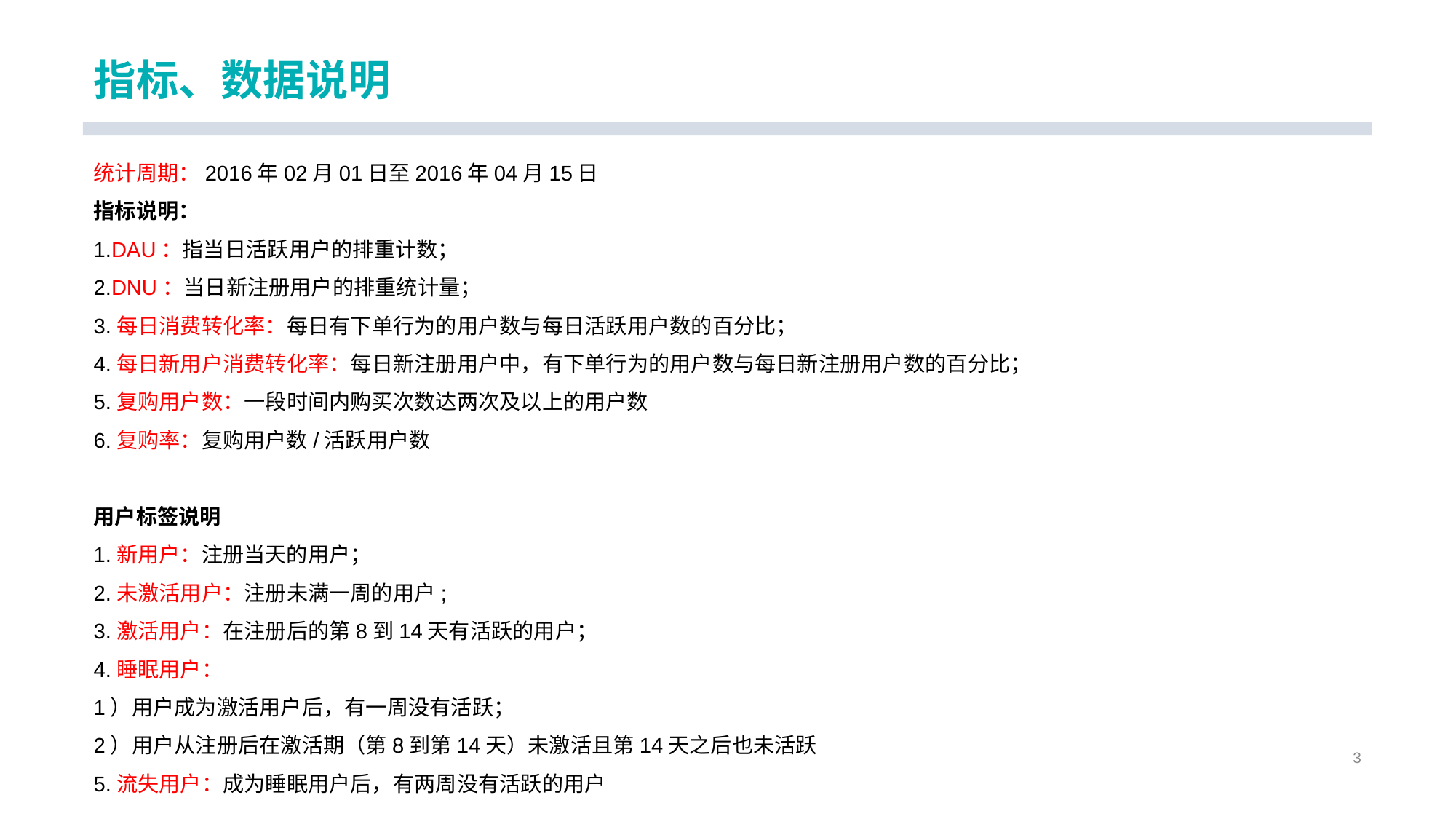

# 指标、数据说明
统计周期：2016年02月01日至2016年04月15日
指标说明：
1.DAU：指当日活跃用户的排重计数；
2.DNU：当日新注册用户的排重统计量；
3.每日消费转化率：每日有下单行为的用户数与每日活跃用户数的百分比；
4.每日新用户消费转化率：每日新注册用户中，有下单行为的用户数与每日新注册用户数的百分比；
5.复购用户数：一段时间内购买次数达两次及以上的用户数
6.复购率：复购用户数/活跃用户数

用户标签说明
1.新用户：注册当天的用户；
2.未激活用户：注册未满一周的用户;
3.激活用户：在注册后的第8到14天有活跃的用户；
4.睡眠用户：
1）用户成为激活用户后，有一周没有活跃；
2）用户从注册后在激活期（第8到第14天）未激活且第14天之后也未活跃
5.流失用户：成为睡眠用户后，有两周没有活跃的用户
3